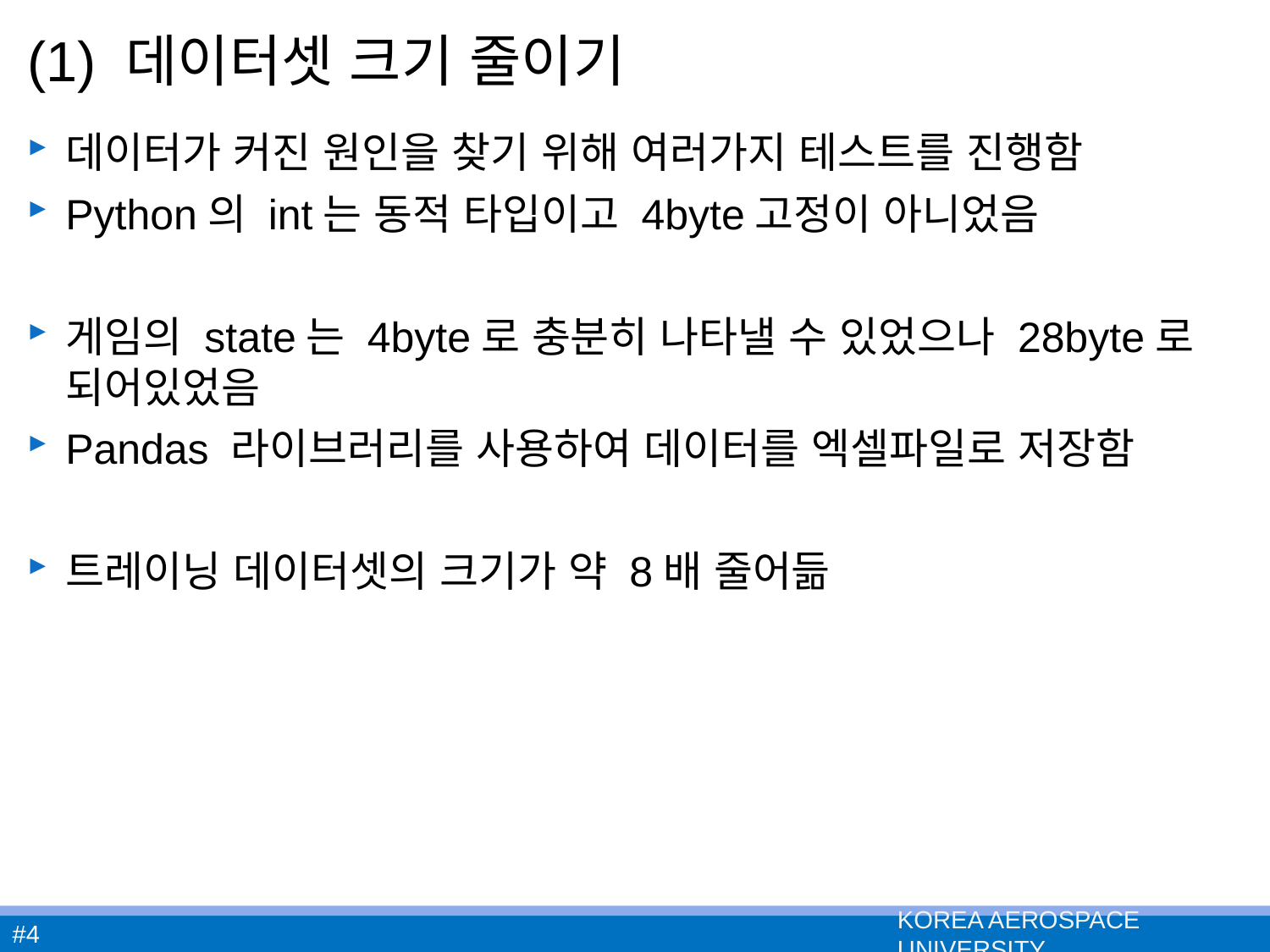

# (1) 데이터셋 크기 줄이기
데이터가 커진 원인을 찾기 위해 여러가지 테스트를 진행함
Python의 int는 동적 타입이고 4byte고정이 아니었음

게임의 state는 4byte로 충분히 나타낼 수 있었으나 28byte로 되어있었음
Pandas 라이브러리를 사용하여 데이터를 엑셀파일로 저장함

트레이닝 데이터셋의 크기가 약 8배 줄어듦
#4